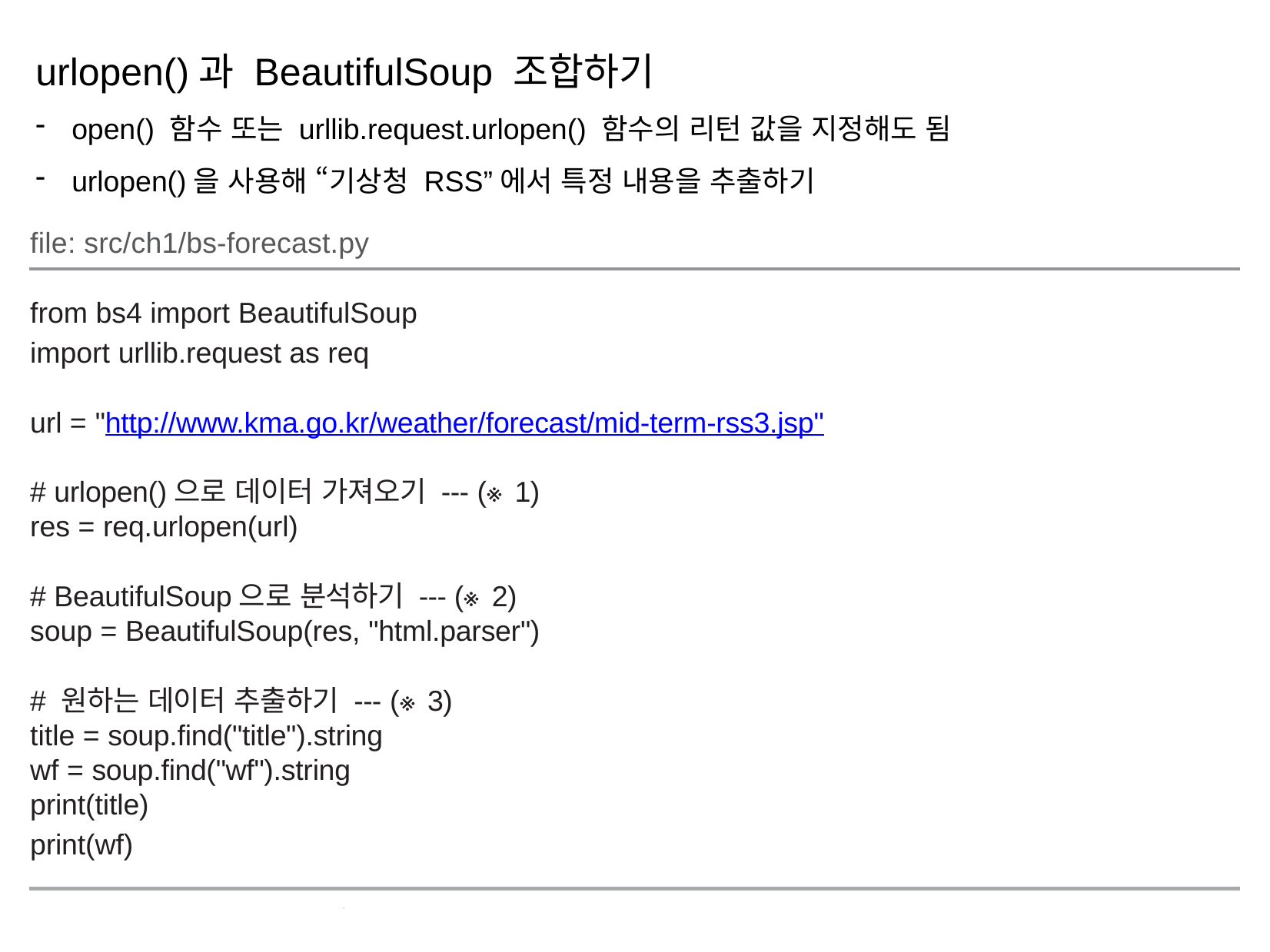

urlopen()과 BeautifulSoup 조합하기
open() 함수 또는 urllib.request.urlopen() 함수의 리턴 값을 지정해도 됨
urlopen()을 사용해 “기상청 RSS”에서 특정 내용을 추출하기
file: src/ch1/bs-forecast.py

from bs4 import BeautifulSoup
import urllib.request as req

url = "http://www.kma.go.kr/weather/forecast/mid-term-rss3.jsp"

# urlopen()으로 데이터 가져오기 --- (※1)
res = req.urlopen(url)

# BeautifulSoup으로 분석하기 --- (※2)
soup = BeautifulSoup(res, "html.parser")

# 원하는 데이터 추출하기 --- (※3)
title = soup.find("title").string
wf = soup.find("wf").string
print(title)
print(wf)